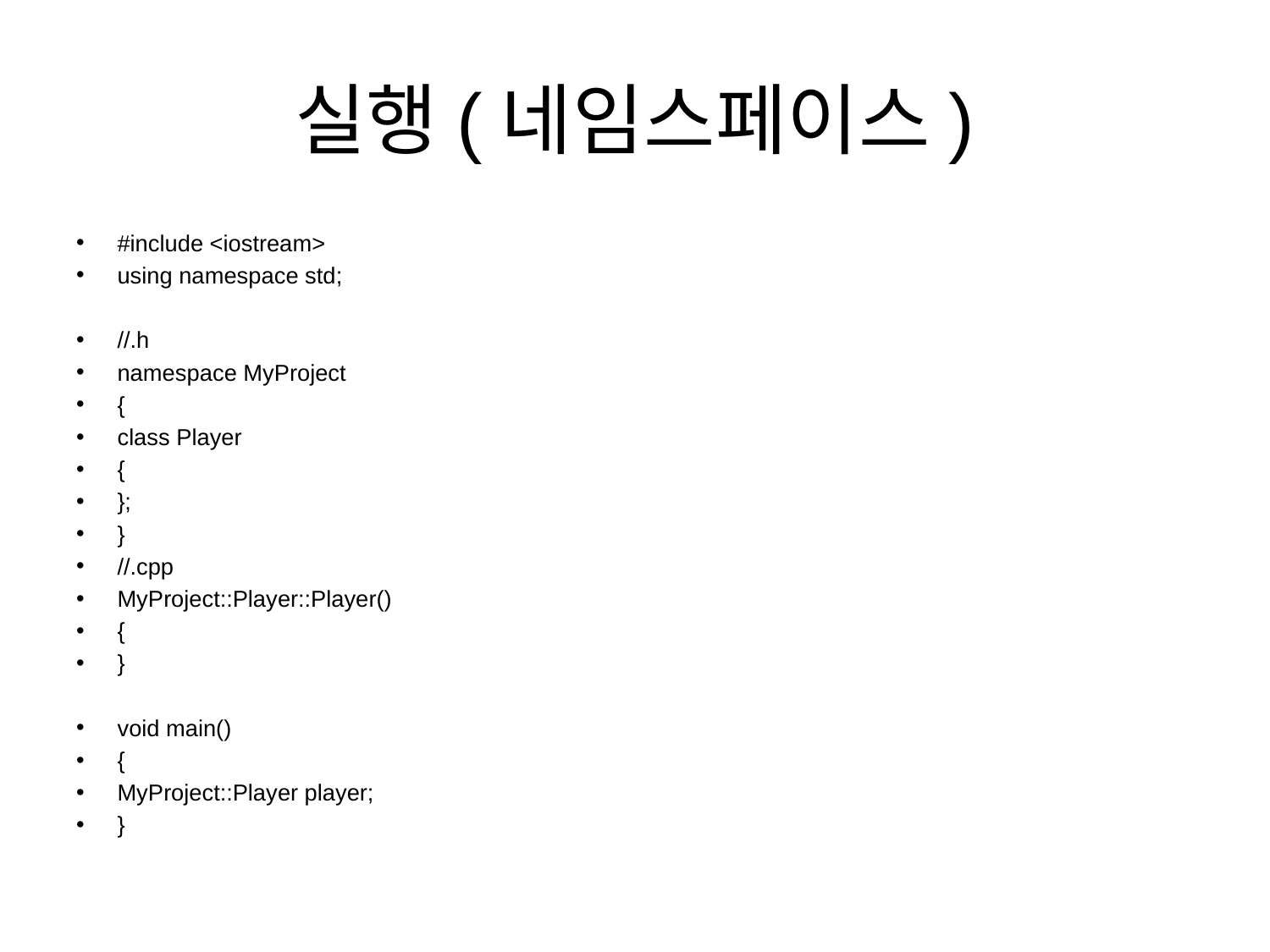

# 실행(네임스페이스)
#include <iostream>
using namespace std;

//.h
namespace MyProject
{
class Player
{
};
}
//.cpp
MyProject::Player::Player()
{
}

void main()
{
MyProject::Player player;
}